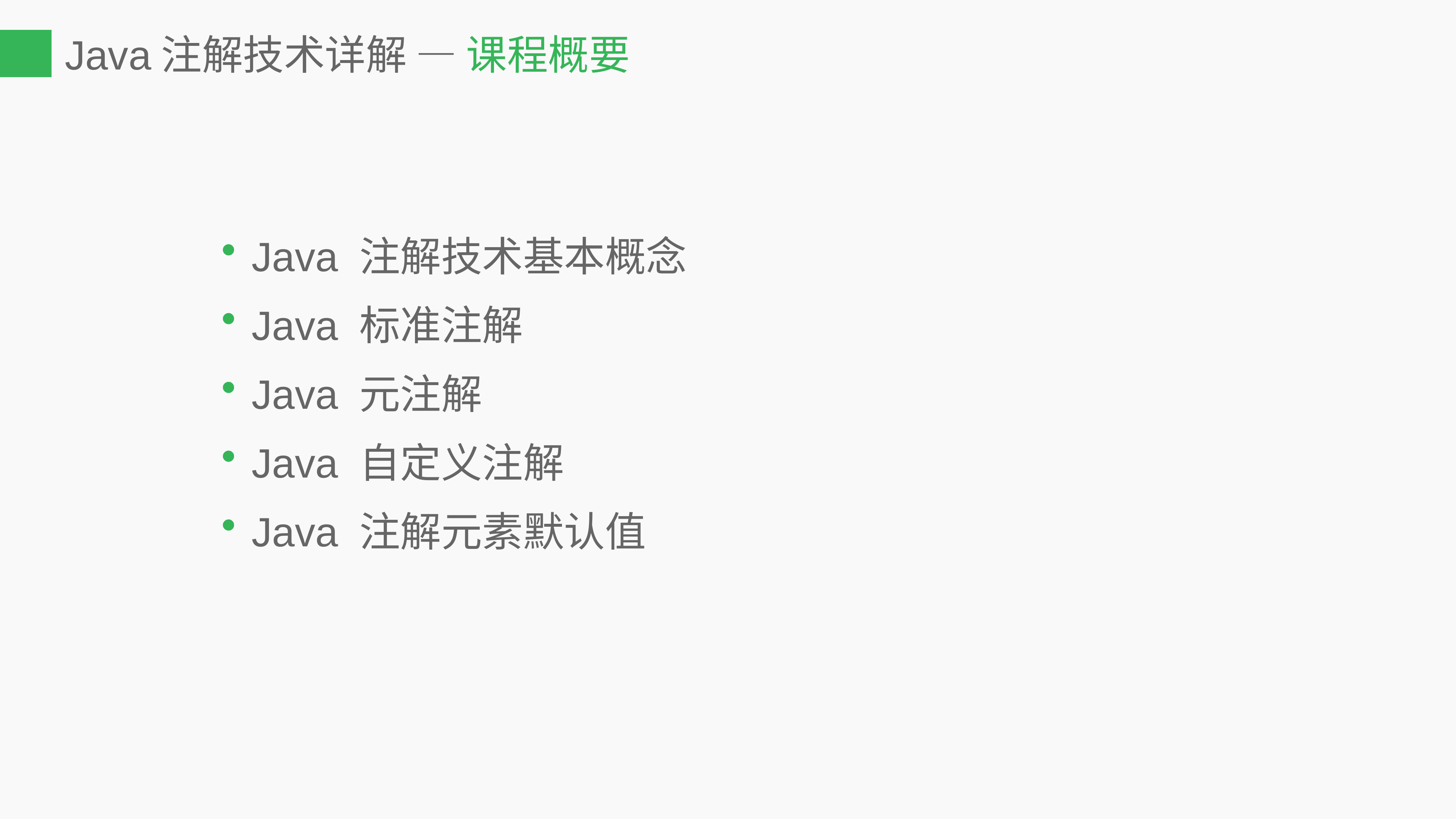

Java注解技术详解 — 课程概要

Java 注解技术基本概念
Java 标准注解
Java 元注解
Java 自定义注解
Java 注解元素默认值